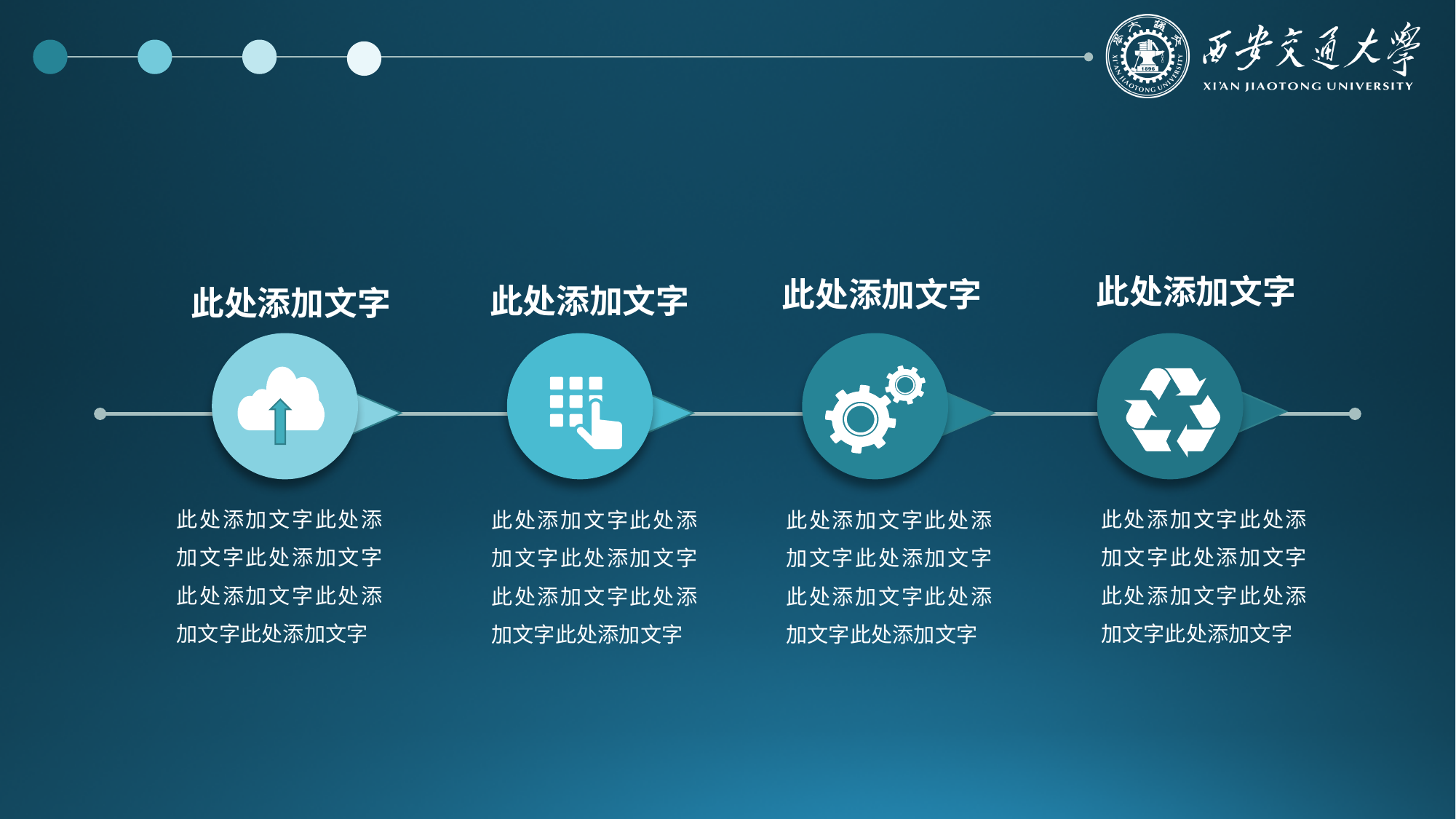

此处添加文字

此处添加文字
此处添加文字
此处添加文字

此处添加文字此处添加文字此处添加文字此处添加文字此处添加文字此处添加文字

此处添加文字此处添加文字此处添加文字此处添加文字此处添加文字此处添加文字

此处添加文字此处添加文字此处添加文字此处添加文字此处添加文字此处添加文字

此处添加文字此处添加文字此处添加文字此处添加文字此处添加文字此处添加文字